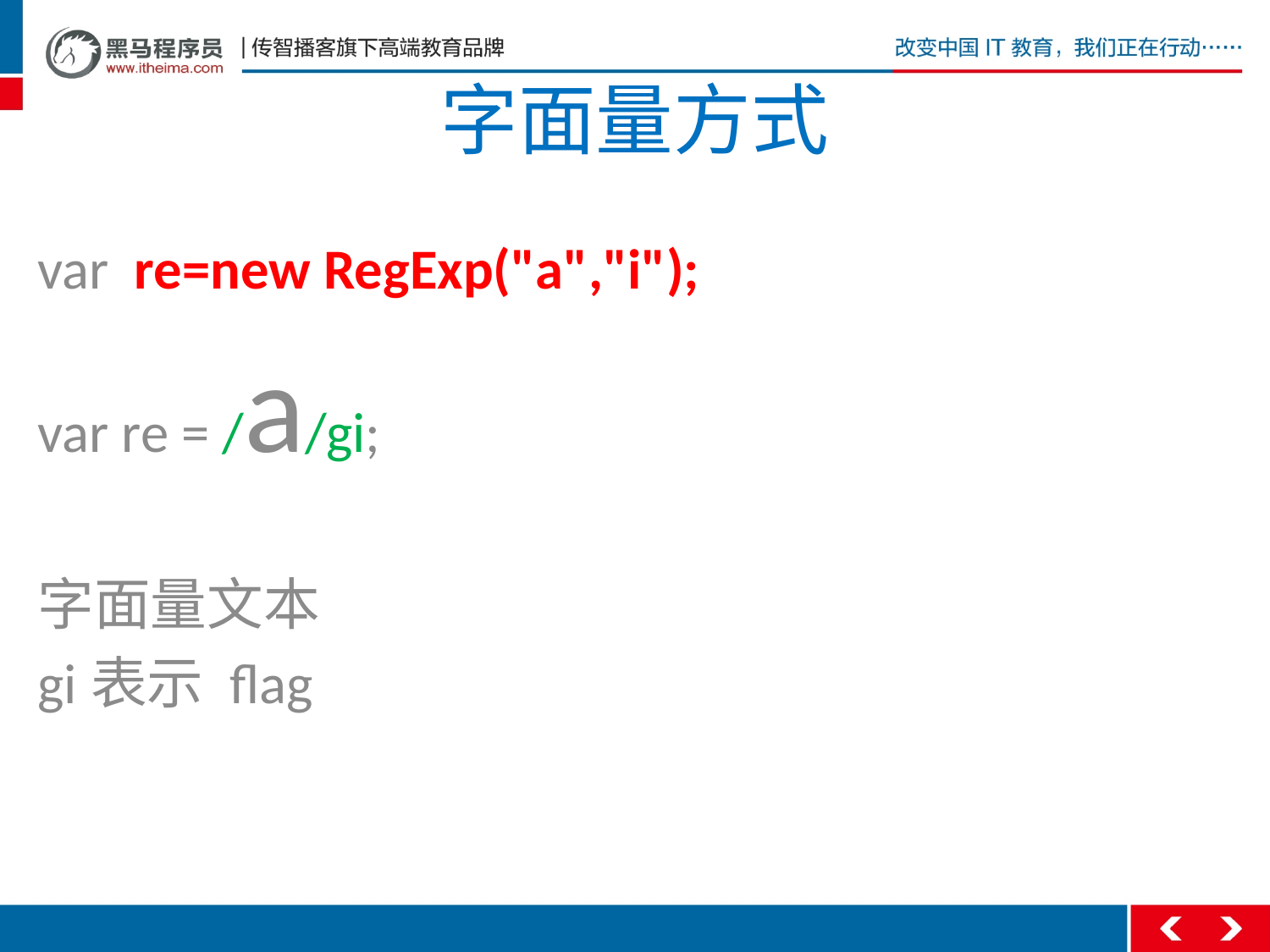

# 字面量方式
var  re=new RegExp("a","i");
var re = /a/gi;

字面量文本
gi表示 flag